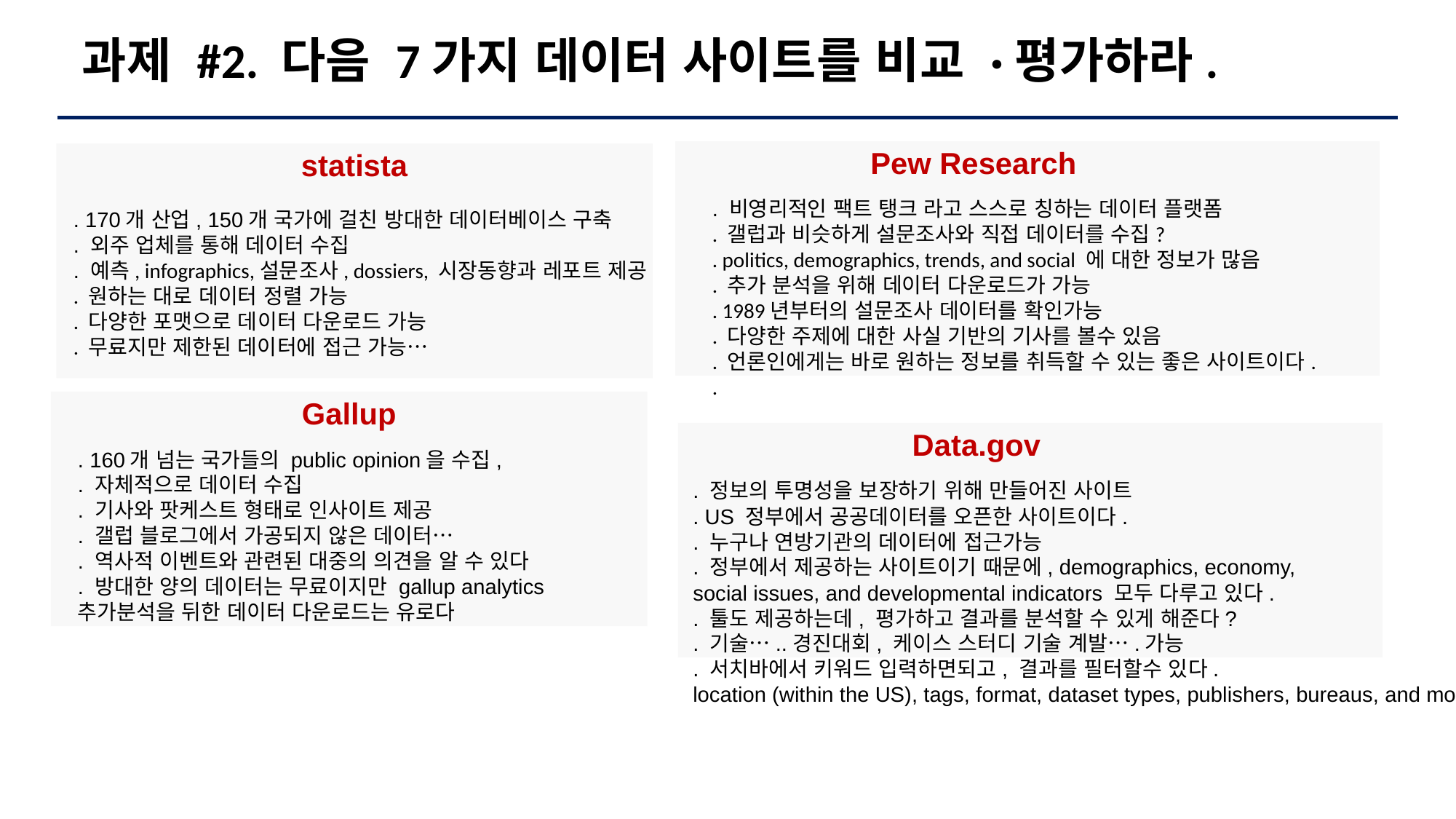

과제 #2. 다음 7가지 데이터 사이트를 비교 ·평가하라.
Pew Research
statista

. 비영리적인 팩트 탱크 라고 스스로 칭하는 데이터 플랫폼
. 갤럽과 비슷하게 설문조사와 직접 데이터를 수집?
. politics, demographics, trends, and social 에 대한 정보가 많음
. 추가 분석을 위해 데이터 다운로드가 가능
. 1989년부터의 설문조사 데이터를 확인가능
. 다양한 주제에 대한 사실 기반의 기사를 볼수 있음
. 언론인에게는 바로 원하는 정보를 취득할 수 있는 좋은 사이트이다.
.
. 170개 산업, 150개 국가에 걸친 방대한 데이터베이스 구축
. 외주 업체를 통해 데이터 수집
. 예측, infographics,설문조사, dossiers, 시장동향과 레포트 제공
. 원하는 대로 데이터 정렬 가능
. 다양한 포맷으로 데이터 다운로드 가능
. 무료지만 제한된 데이터에 접근 가능…
Gallup

Data.gov

. 160개 넘는 국가들의 public opinion을 수집,
. 자체적으로 데이터 수집
. 기사와 팟케스트 형태로 인사이트 제공
. 갤럽 블로그에서 가공되지 않은 데이터…
. 역사적 이벤트와 관련된 대중의 의견을 알 수 있다
. 방대한 양의 데이터는 무료이지만 gallup analytics
추가분석을 뒤한 데이터 다운로드는 유로다

. 정보의 투명성을 보장하기 위해 만들어진 사이트
. US 정부에서 공공데이터를 오픈한 사이트이다.
. 누구나 연방기관의 데이터에 접근가능
. 정부에서 제공하는 사이트이기 때문에, demographics, economy,
social issues, and developmental indicators 모두 다루고 있다.
. 툴도 제공하는데, 평가하고 결과를 분석할 수 있게 해준다?
. 기술…..경진대회, 케이스 스터디 기술 계발….가능
. 서치바에서 키워드 입력하면되고, 결과를 필터할수 있다.
location (within the US), tags, format, dataset types, publishers, bureaus, and more.